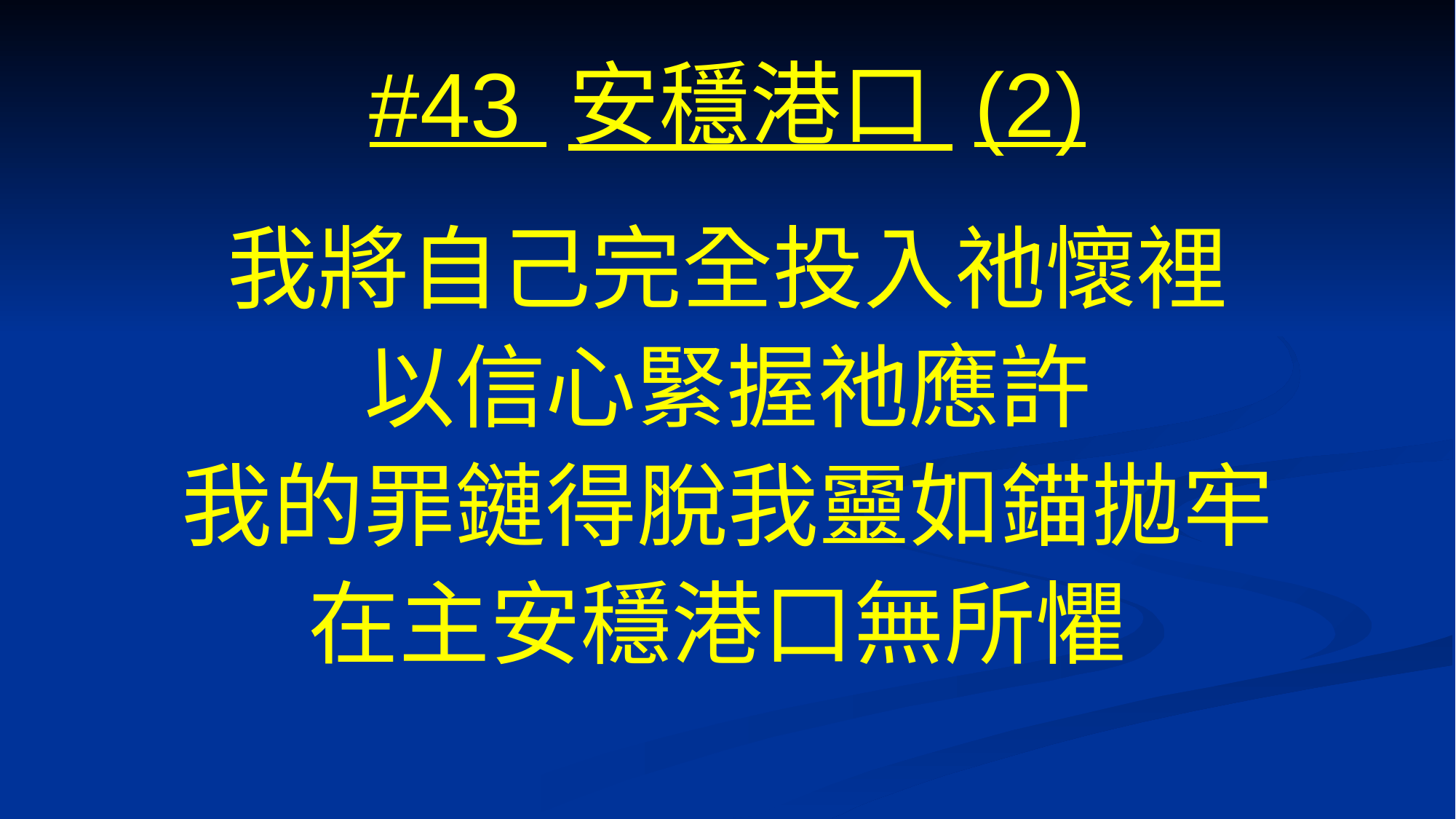

# #43 安穩港口 (2)
我將自己完全投入祂懷裡
以信心緊握祂應許
我的罪鏈得脫我靈如錨拋牢
在主安穩港口無所懼